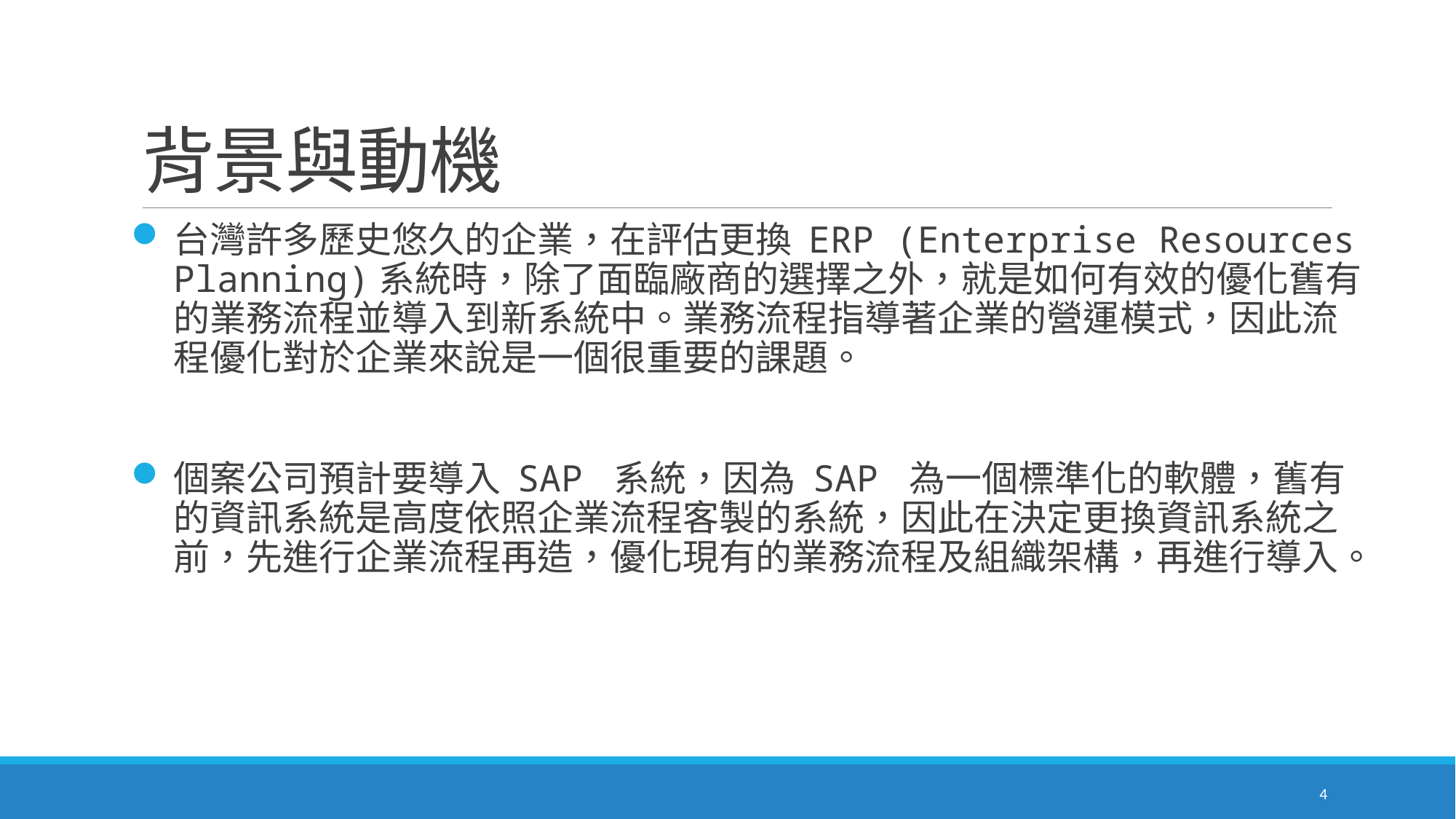

# 背景與動機
台灣許多歷史悠久的企業，在評估更換 ERP (Enterprise Resources Planning)系統時，除了面臨廠商的選擇之外，就是如何有效的優化舊有的業務流程並導入到新系統中。業務流程指導著企業的營運模式，因此流程優化對於企業來說是一個很重要的課題。

個案公司預計要導入 SAP 系統，因為 SAP 為一個標準化的軟體，舊有的資訊系統是高度依照企業流程客製的系統，因此在決定更換資訊系統之前，先進行企業流程再造，優化現有的業務流程及組織架構，再進行導入。
4